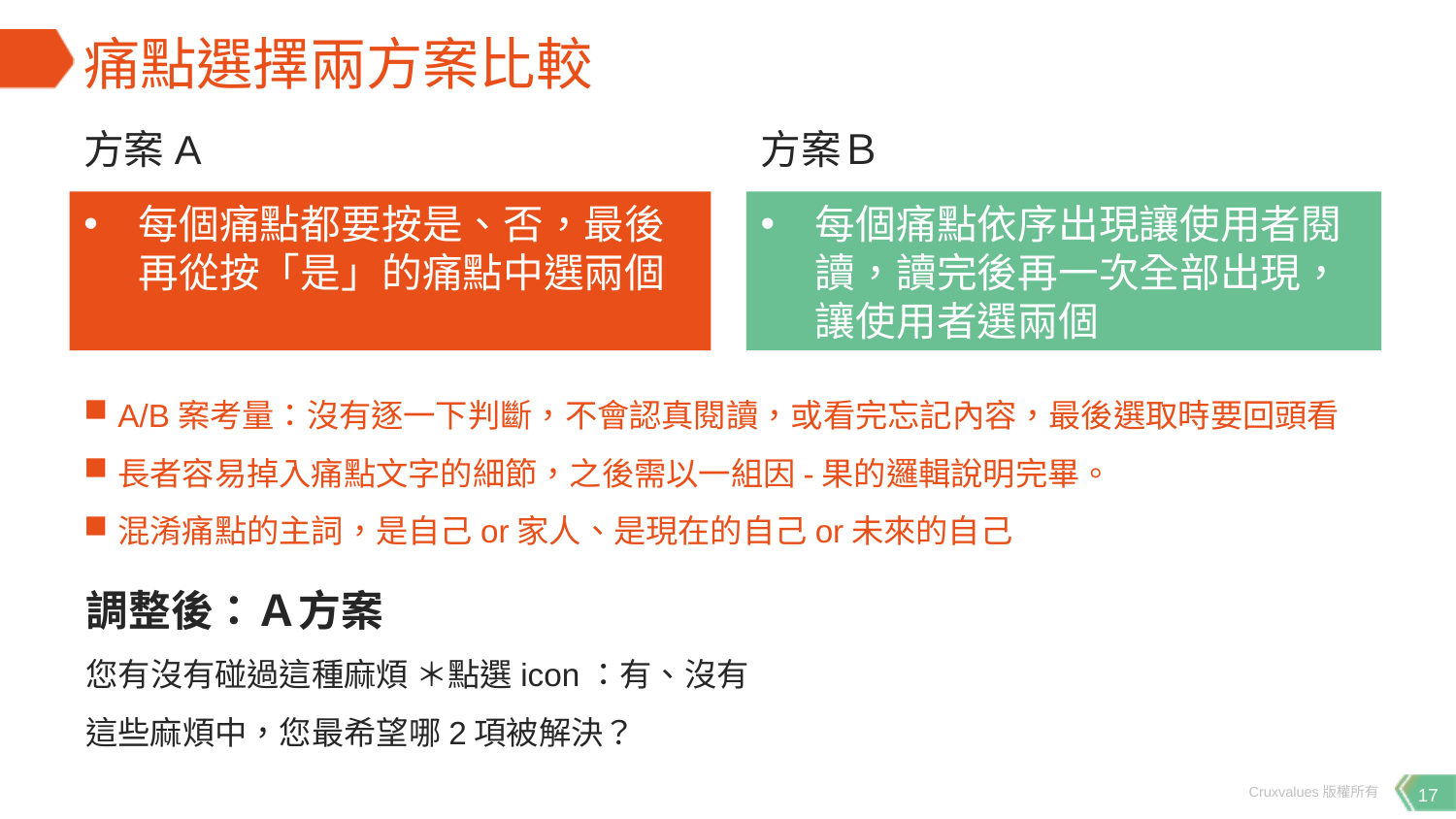

# 痛點選擇兩方案比較
方案Ｂ
方案A
每個痛點都要按是、否，最後再從按「是」的痛點中選兩個
每個痛點依序出現讓使用者閱讀，讀完後再一次全部出現，讓使用者選兩個
A/B案考量：沒有逐一下判斷，不會認真閱讀，或看完忘記內容，最後選取時要回頭看
長者容易掉入痛點文字的細節，之後需以一組因-果的邏輯說明完畢。
混淆痛點的主詞，是自己or家人、是現在的自己or未來的自己
調整後：Ａ方案
您有沒有碰過這種麻煩 ＊點選icon：有、沒有
這些麻煩中，您最希望哪2項被解決？
17